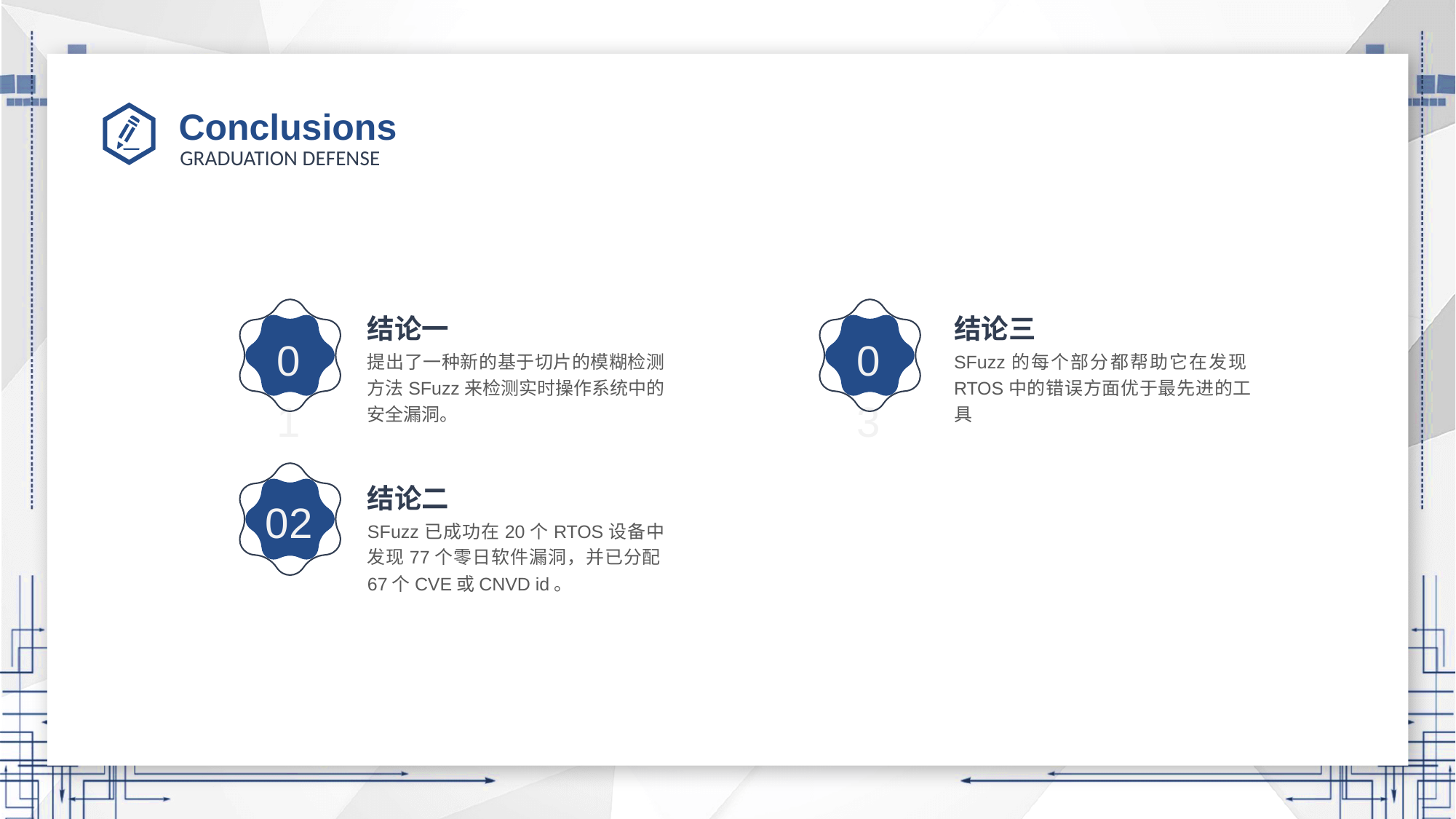

# Conclusions

01

03
结论一
结论三
提出了一种新的基于切片的模糊检测方法SFuzz来检测实时操作系统中的安全漏洞。
SFuzz的每个部分都帮助它在发现RTOS中的错误方面优于最先进的工具

02
结论二
SFuzz已成功在20个RTOS设备中发现77个零日软件漏洞，并已分配67个CVE或CNVD id。